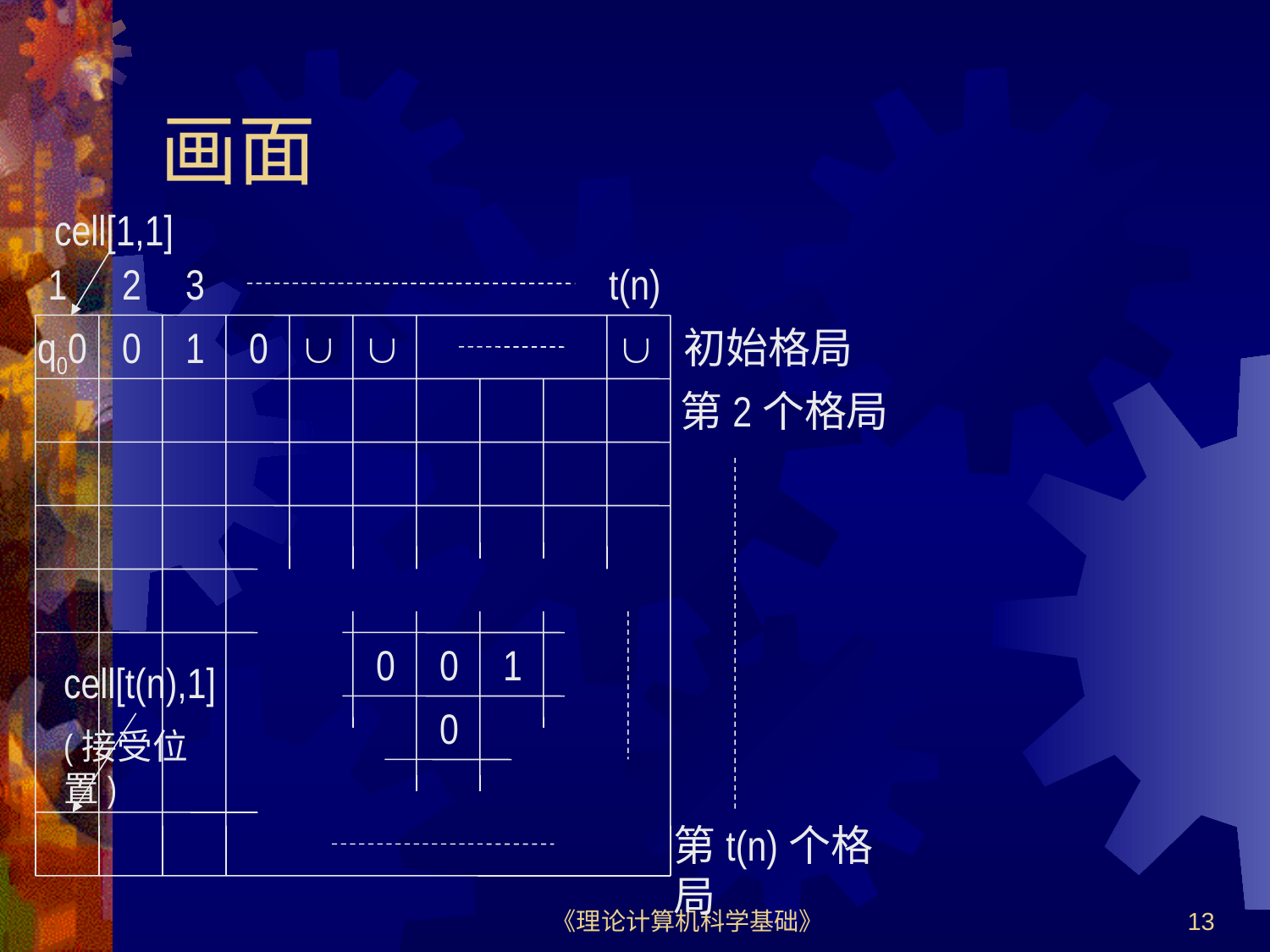

# 画面
cell[1,1]
1
2
3
t(n)

q00

0

1

0

∪

∪

∪

0
0
1

0

初始格局
第2个格局
cell[t(n),1]
(接受位置)
第t(n)个格局

《理论计算机科学基础》
13